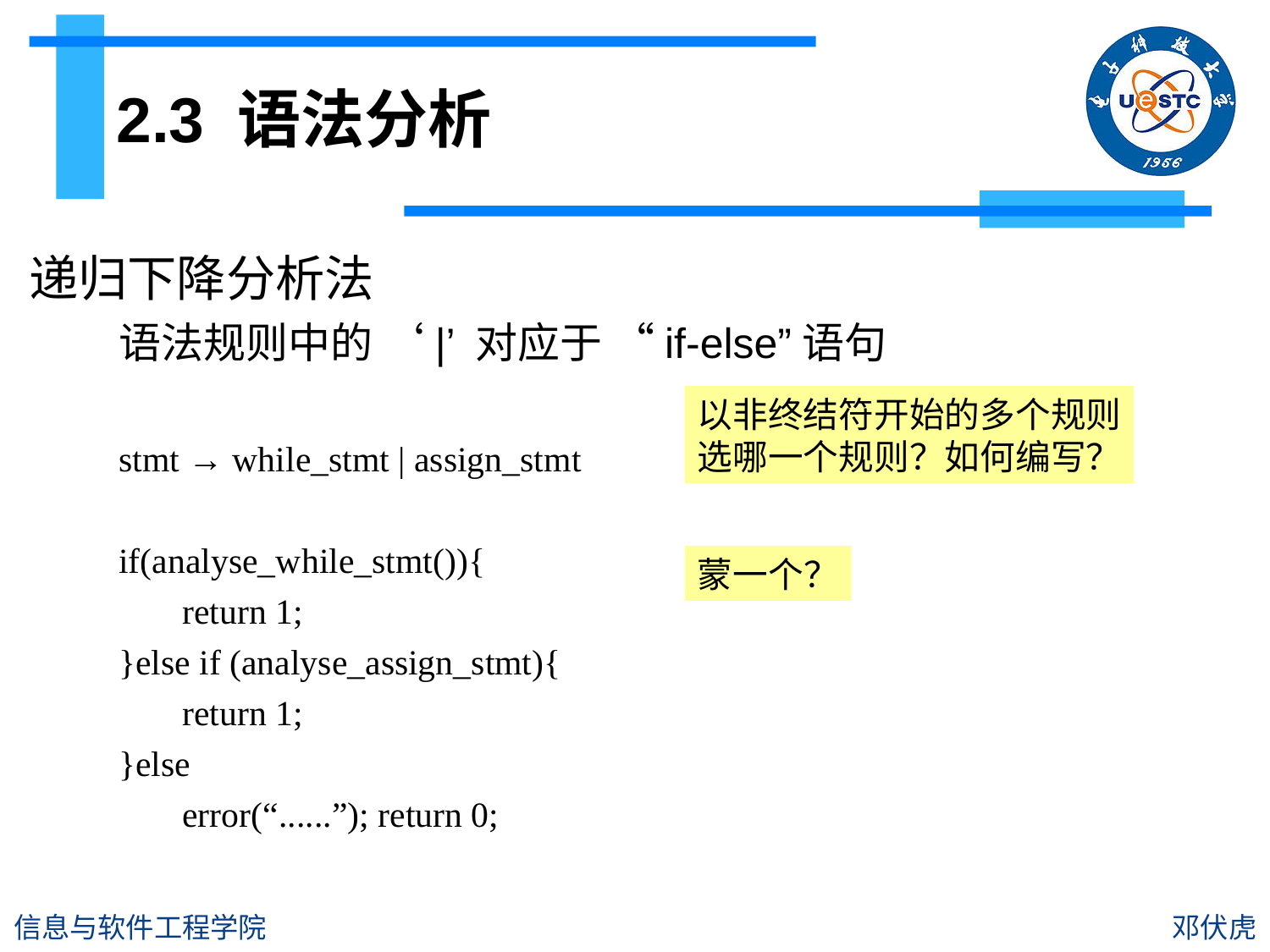

# 2.3 语法分析
递归下降分析法
语法规则中的 ‘|’ 对应于 “if-else”语句

stmt → while_stmt | assign_stmt

if(analyse_while_stmt()){
return 1;
}else if (analyse_assign_stmt){
return 1;
}else
error(“......”); return 0;
以非终结符开始的多个规则
选哪一个规则？如何编写？
蒙一个？
28
信息与软件工程学院
邓伏虎